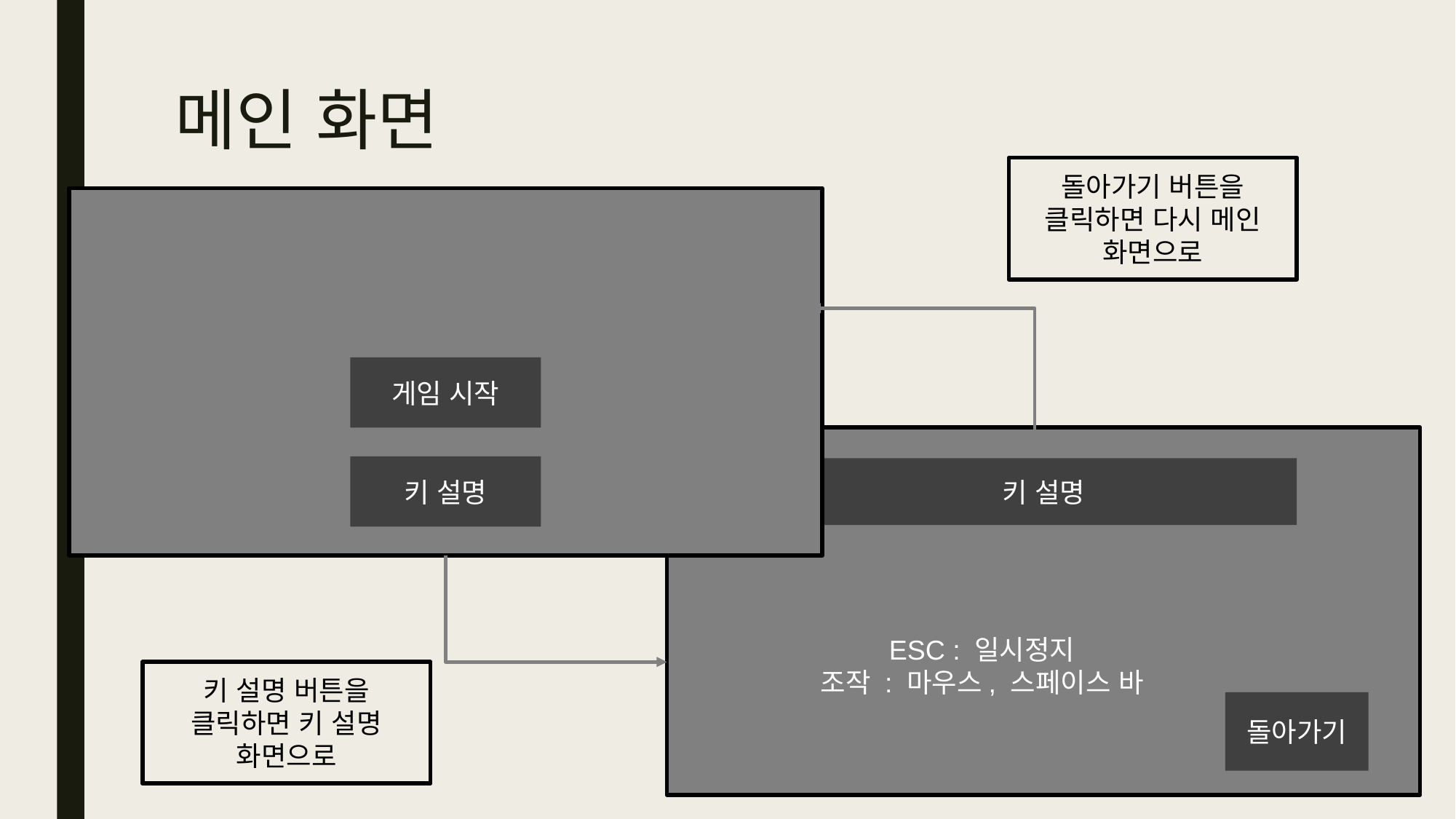

# 메인 화면
돌아가기 버튼을 클릭하면 다시 메인 화면으로

게임 시작

키 설명
키 설명
ESC : 일시정지
조작 : 마우스, 스페이스 바
키 설명 버튼을 클릭하면 키 설명 화면으로
돌아가기